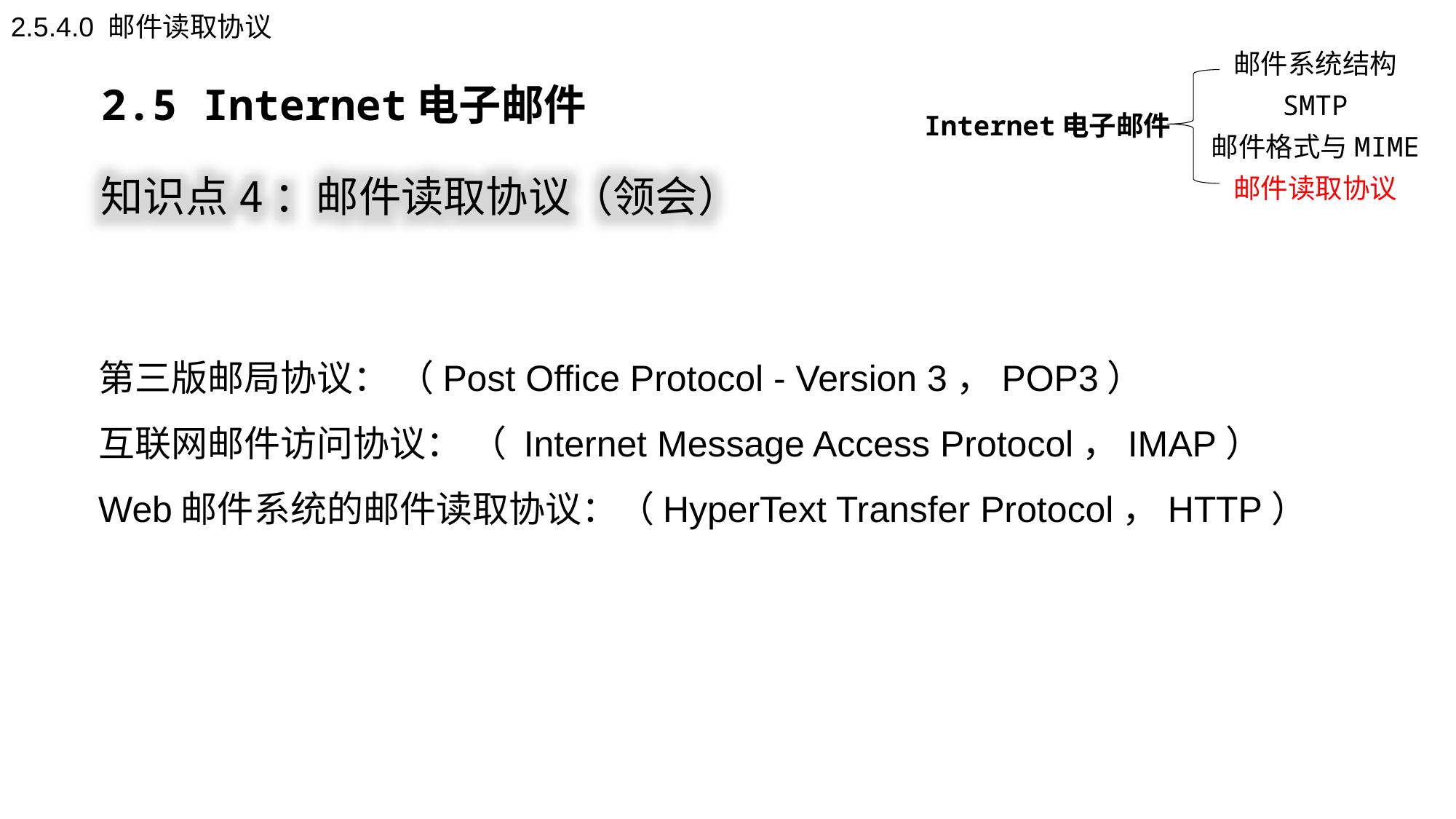

2.5.4.0 邮件读取协议
邮件系统结构

SMTP
Internet电子邮件
邮件格式与MIME
邮件读取协议
2.5 Internet电子邮件
知识点4：邮件读取协议（领会）
第三版邮局协议： （Post Office Protocol - Version 3，POP3）
互联网邮件访问协议： （ Internet Message Access Protocol，IMAP）
Web邮件系统的邮件读取协议：（HyperText Transfer Protocol，HTTP）